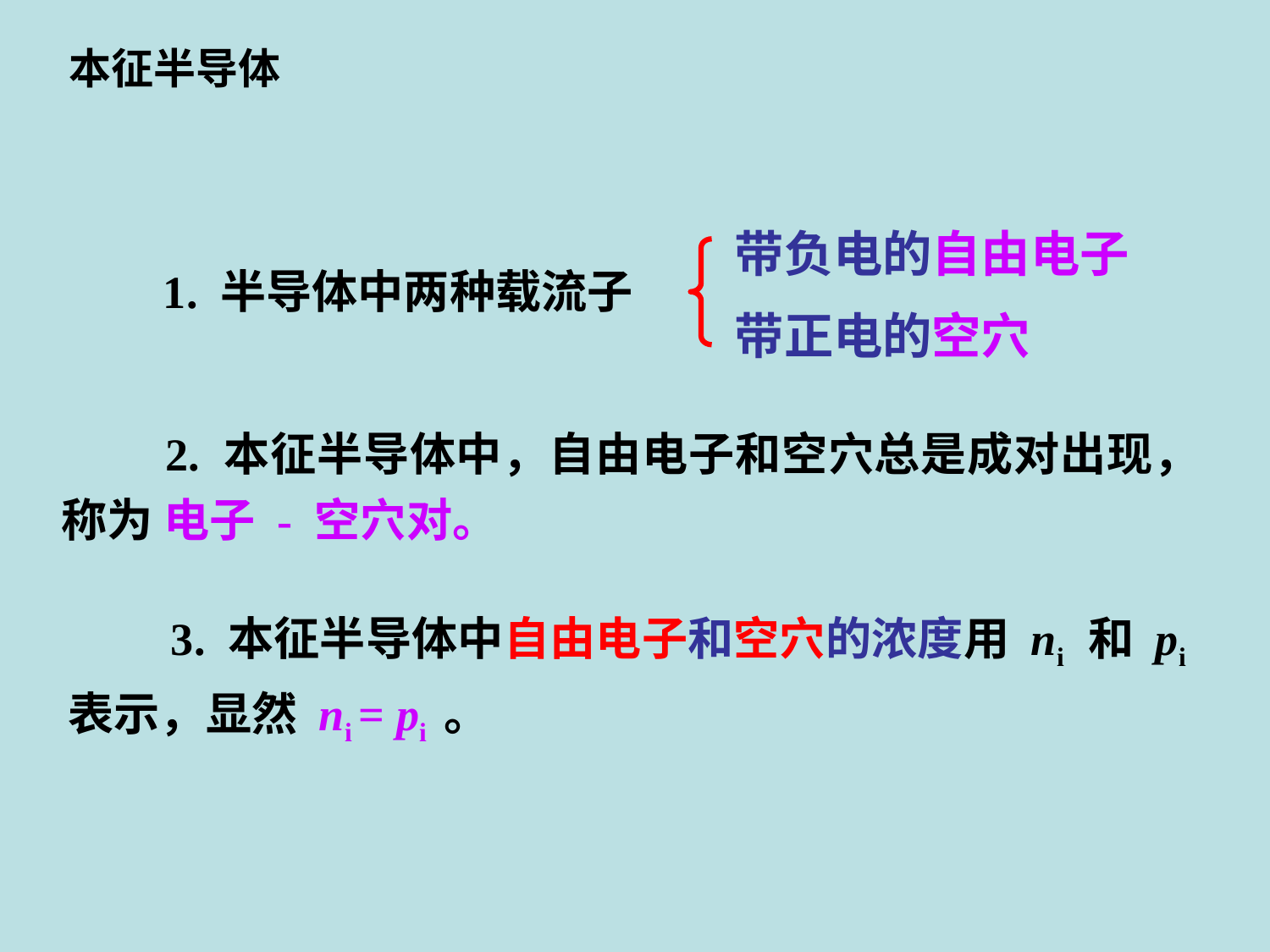

本征半导体
带负电的自由电子

带正电的空穴
1. 半导体中两种载流子
　　2. 本征半导体中，自由电子和空穴总是成对出现，称为 电子 - 空穴对。
　　3. 本征半导体中自由电子和空穴的浓度用 ni  和 pi 表示，显然 ni = pi 。